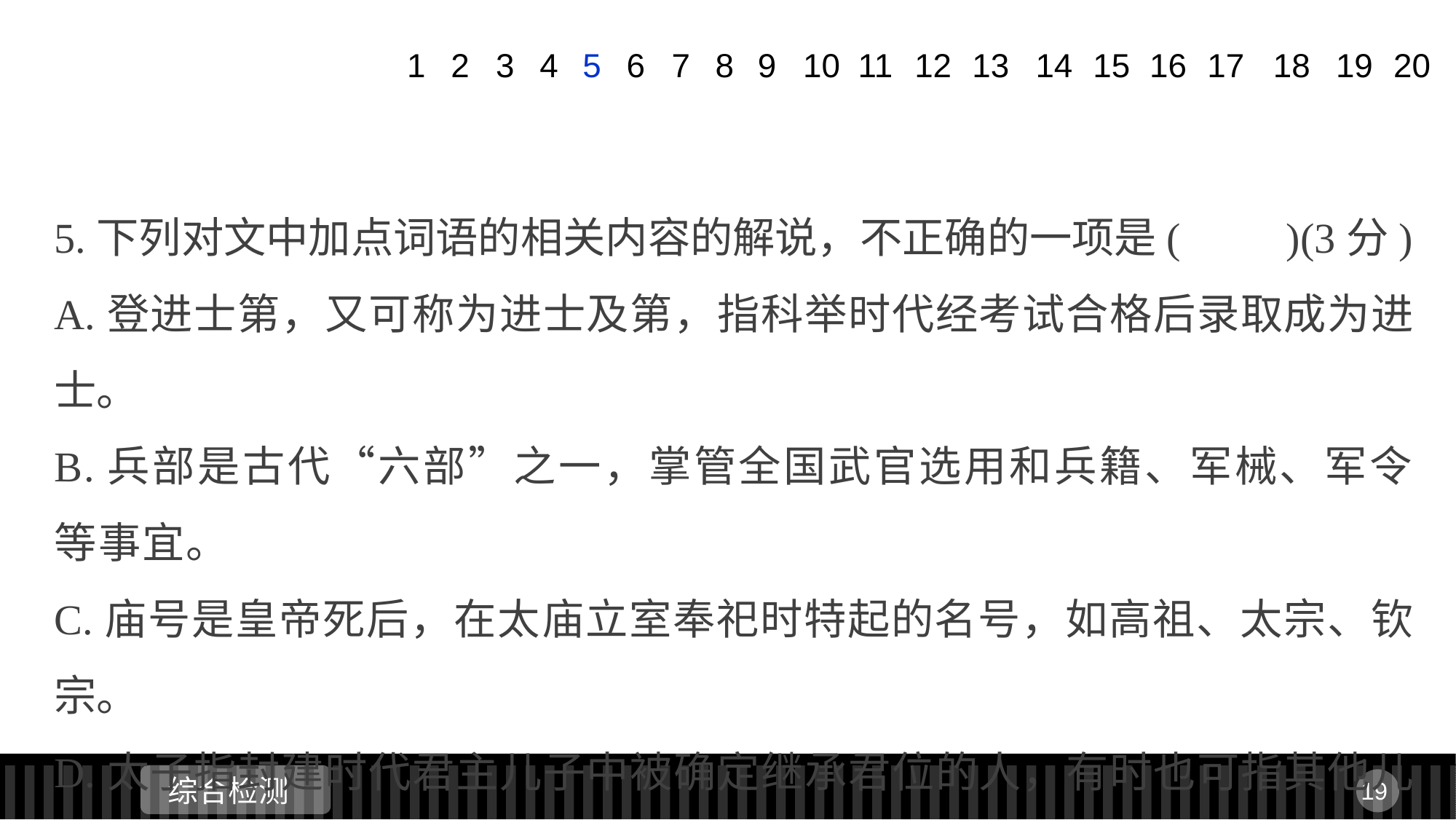

1
2
3
4
5
6
7
8
9
11
12
13
14
15
16
17
18
19
20
10
5.下列对文中加点词语的相关内容的解说，不正确的一项是(　　)(3分)
A.登进士第，又可称为进士及第，指科举时代经考试合格后录取成为进士。
B.兵部是古代“六部”之一，掌管全国武官选用和兵籍、军械、军令等事宜。
C.庙号是皇帝死后，在太庙立室奉祀时特起的名号，如高祖、太宗、钦宗。
D.太子指封建时代君主儿子中被确定继承君位的人，有时也可指其他儿子。